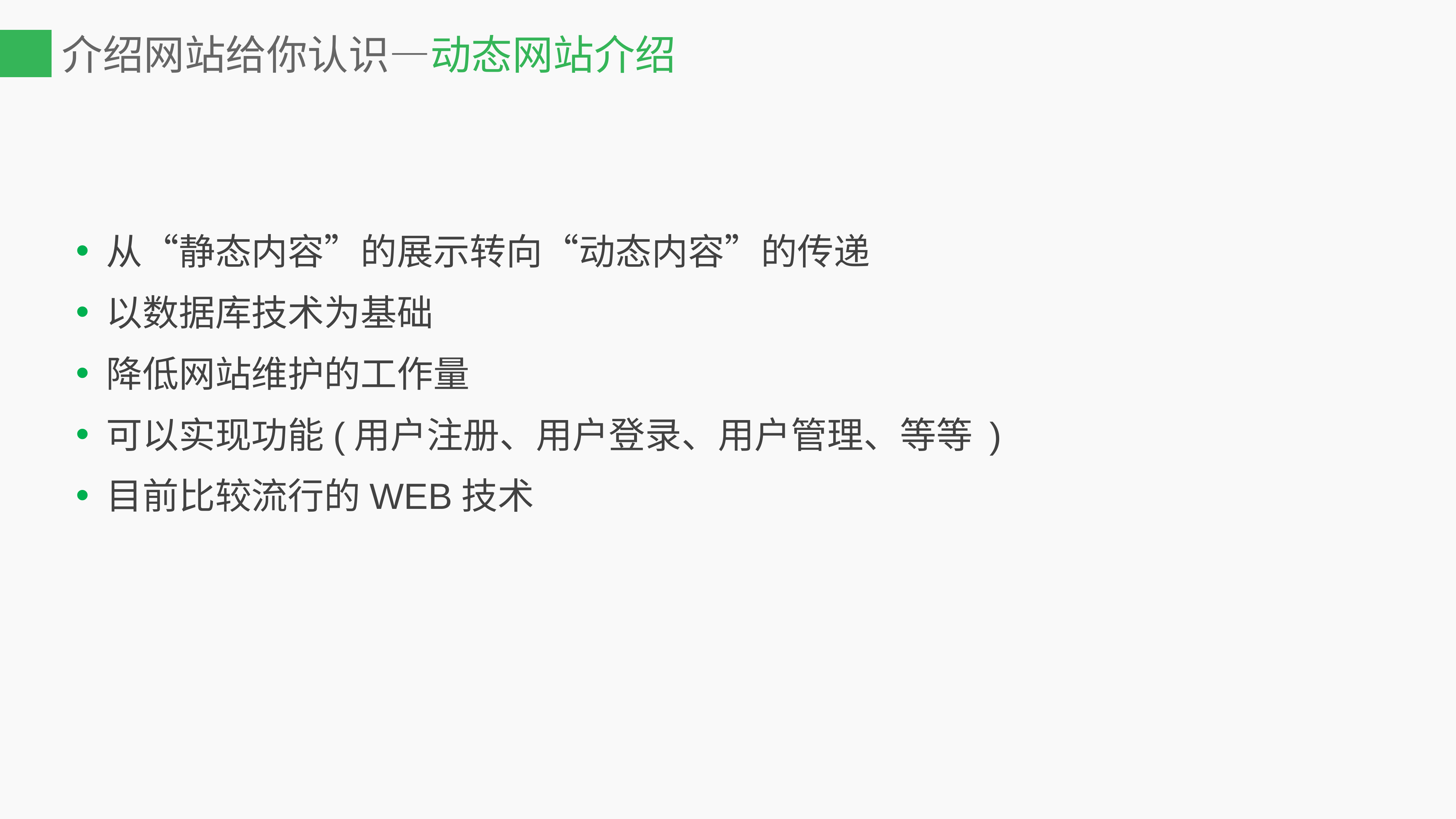

# 介绍网站给你认识—动态网站介绍
从“静态内容”的展示转向“动态内容”的传递
以数据库技术为基础
降低网站维护的工作量
可以实现功能(用户注册、用户登录、用户管理、等等 )
目前比较流行的WEB技术